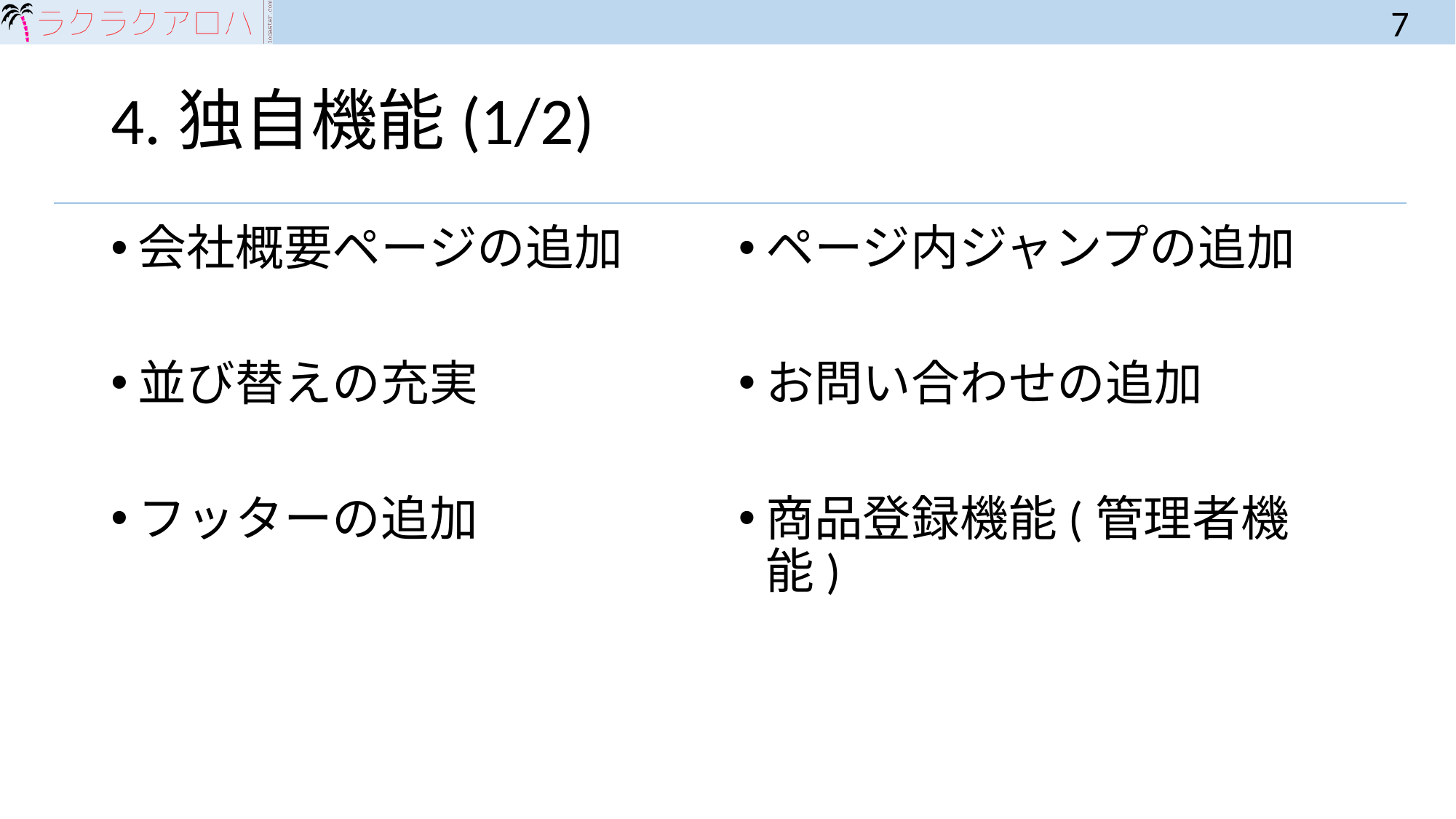

7
# 4.独自機能(1/2)
会社概要ページの追加

並び替えの充実

フッターの追加

ページ内ジャンプの追加

お問い合わせの追加

商品登録機能(管理者機能)